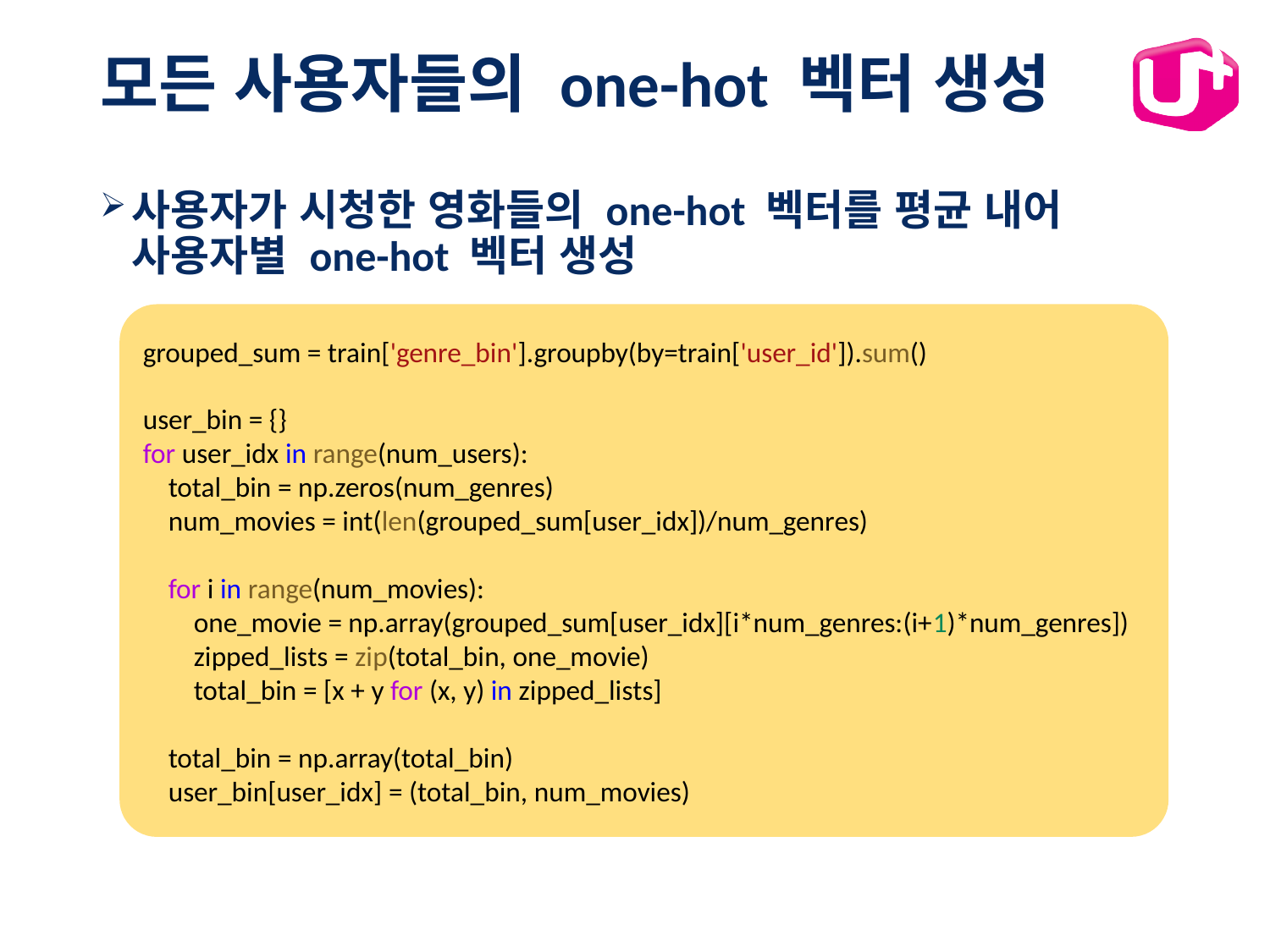

# 모든 사용자들의 one-hot 벡터 생성
사용자가 시청한 영화들의 one-hot 벡터를 평균 내어
사용자별 one-hot 벡터 생성
grouped_sum = train['genre_bin'].groupby(by=train['user_id']).sum()
user_bin = {}
for user_idx in range(num_users):
    total_bin = np.zeros(num_genres)
    num_movies = int(len(grouped_sum[user_idx])/num_genres)
    for i in range(num_movies):
        one_movie = np.array(grouped_sum[user_idx][i*num_genres:(i+1)*num_genres])
        zipped_lists = zip(total_bin, one_movie)
        total_bin = [x + y for (x, y) in zipped_lists]
    total_bin = np.array(total_bin)
    user_bin[user_idx] = (total_bin, num_movies)